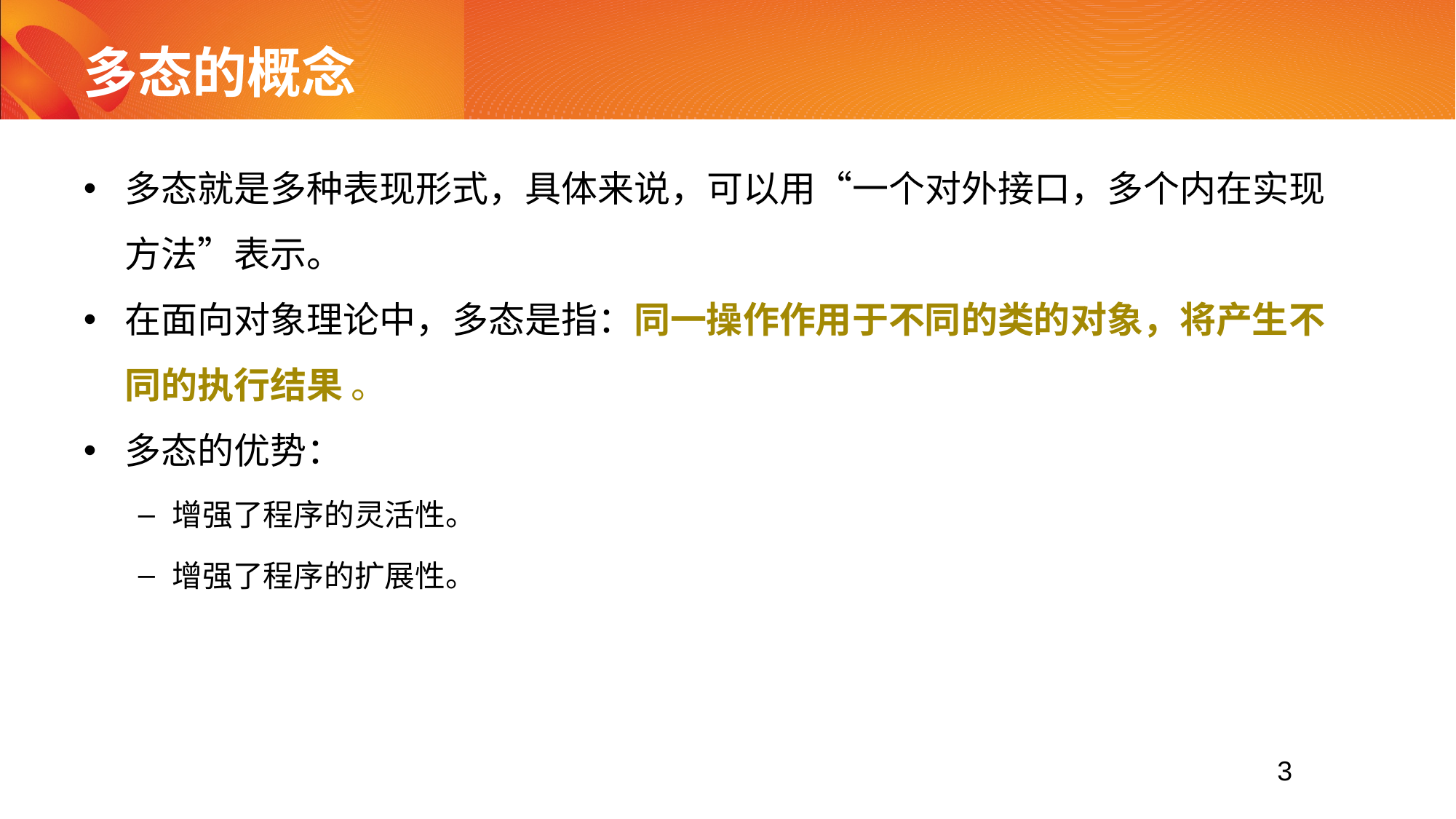

# 多态的概念
多态就是多种表现形式，具体来说，可以用“一个对外接口，多个内在实现方法”表示。
在面向对象理论中，多态是指：同一操作作用于不同的类的对象，将产生不同的执行结果 。
多态的优势：
增强了程序的灵活性。
增强了程序的扩展性。